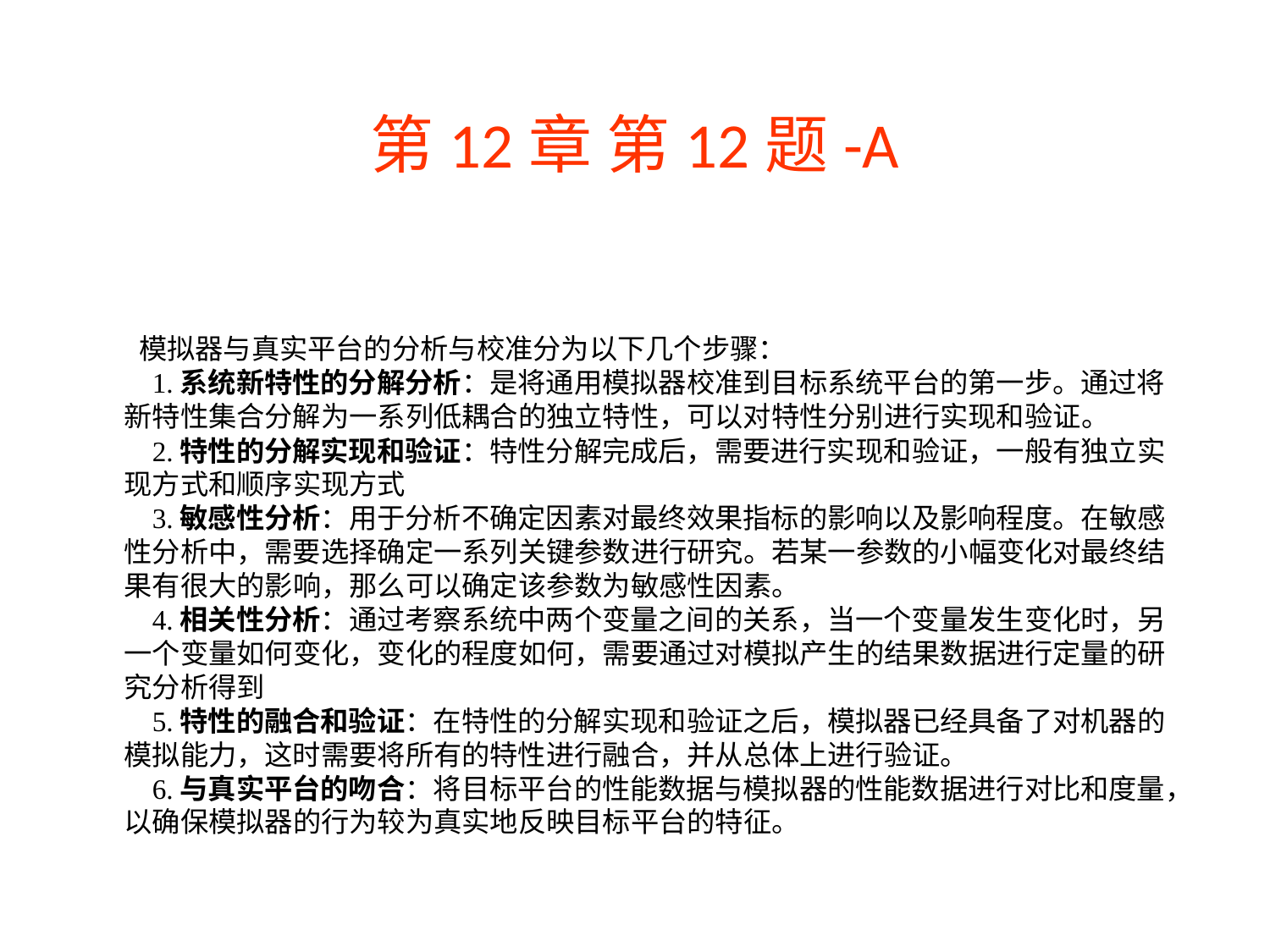

# 第12章 第12题-A
 模拟器与真实平台的分析与校准分为以下几个步骤：
    1.系统新特性的分解分析：是将通用模拟器校准到目标系统平台的第一步。通过将新特性集合分解为一系列低耦合的独立特性，可以对特性分别进行实现和验证。
    2.特性的分解实现和验证：特性分解完成后，需要进行实现和验证，一般有独立实现方式和顺序实现方式
    3.敏感性分析：用于分析不确定因素对最终效果指标的影响以及影响程度。在敏感性分析中，需要选择确定一系列关键参数进行研究。若某一参数的小幅变化对最终结果有很大的影响，那么可以确定该参数为敏感性因素。
    4.相关性分析：通过考察系统中两个变量之间的关系，当一个变量发生变化时，另一个变量如何变化，变化的程度如何，需要通过对模拟产生的结果数据进行定量的研究分析得到
    5.特性的融合和验证：在特性的分解实现和验证之后，模拟器已经具备了对机器的模拟能力，这时需要将所有的特性进行融合，并从总体上进行验证。
    6.与真实平台的吻合：将目标平台的性能数据与模拟器的性能数据进行对比和度量，以确保模拟器的行为较为真实地反映目标平台的特征。